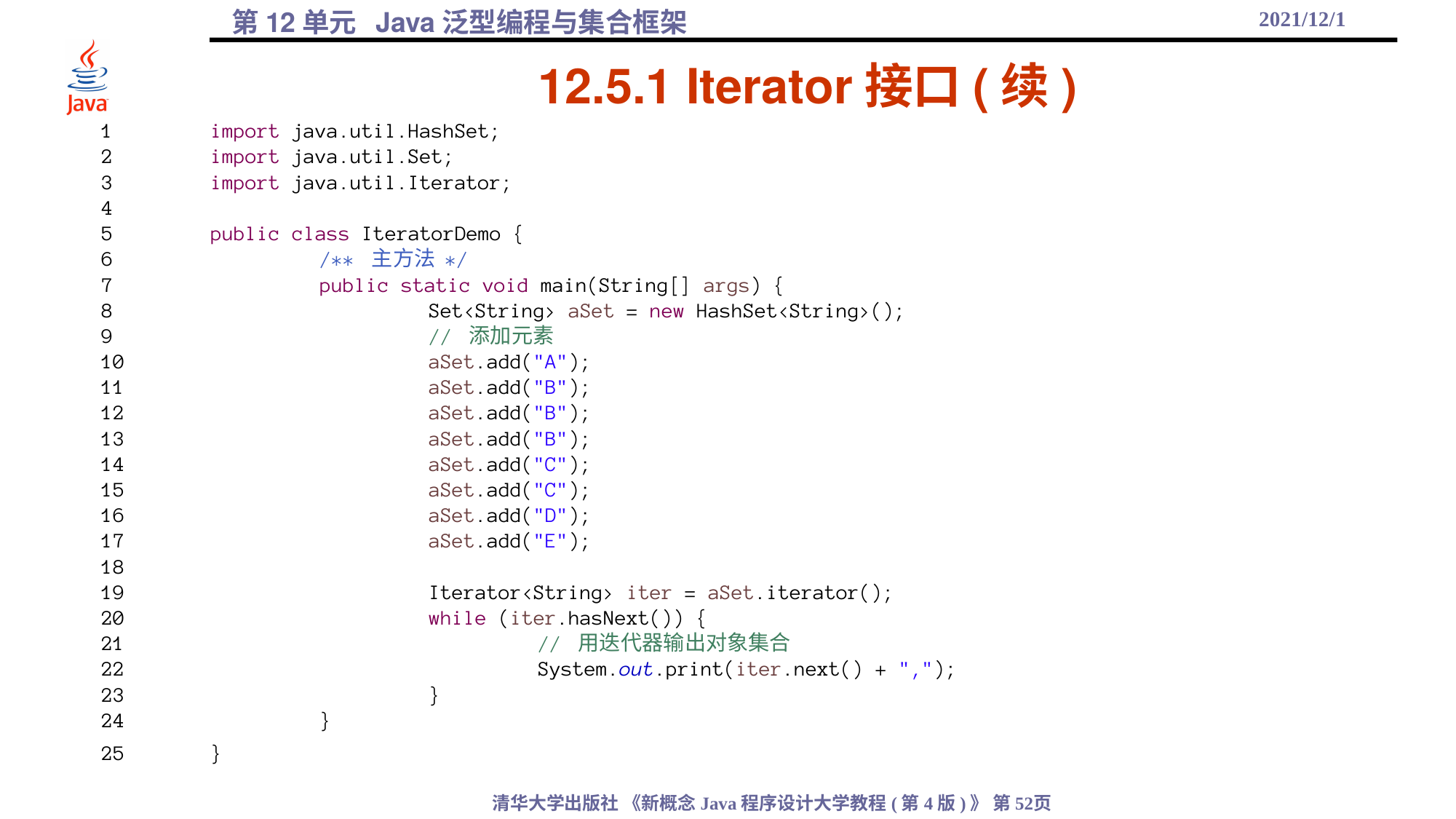

2021/12/1
# 12.5.1 Iterator接口(续)
1	import java.util.HashSet;
2	import java.util.Set;
3	import java.util.Iterator;
4
5	public class IteratorDemo {
6		/** 主方法 */
7		public static void main(String[] args) {
8			Set<String> aSet = new HashSet<String>();
9			// 添加元素
10			aSet.add("A");
11			aSet.add("B");
12			aSet.add("B");
13			aSet.add("B");
14			aSet.add("C");
15			aSet.add("C");
16			aSet.add("D");
17			aSet.add("E");
18
19			Iterator<String> iter = aSet.iterator();
20			while (iter.hasNext()) {
21				// 用迭代器输出对象集合
22				System.out.print(iter.next() + ",");
23			}
24		}
25	}